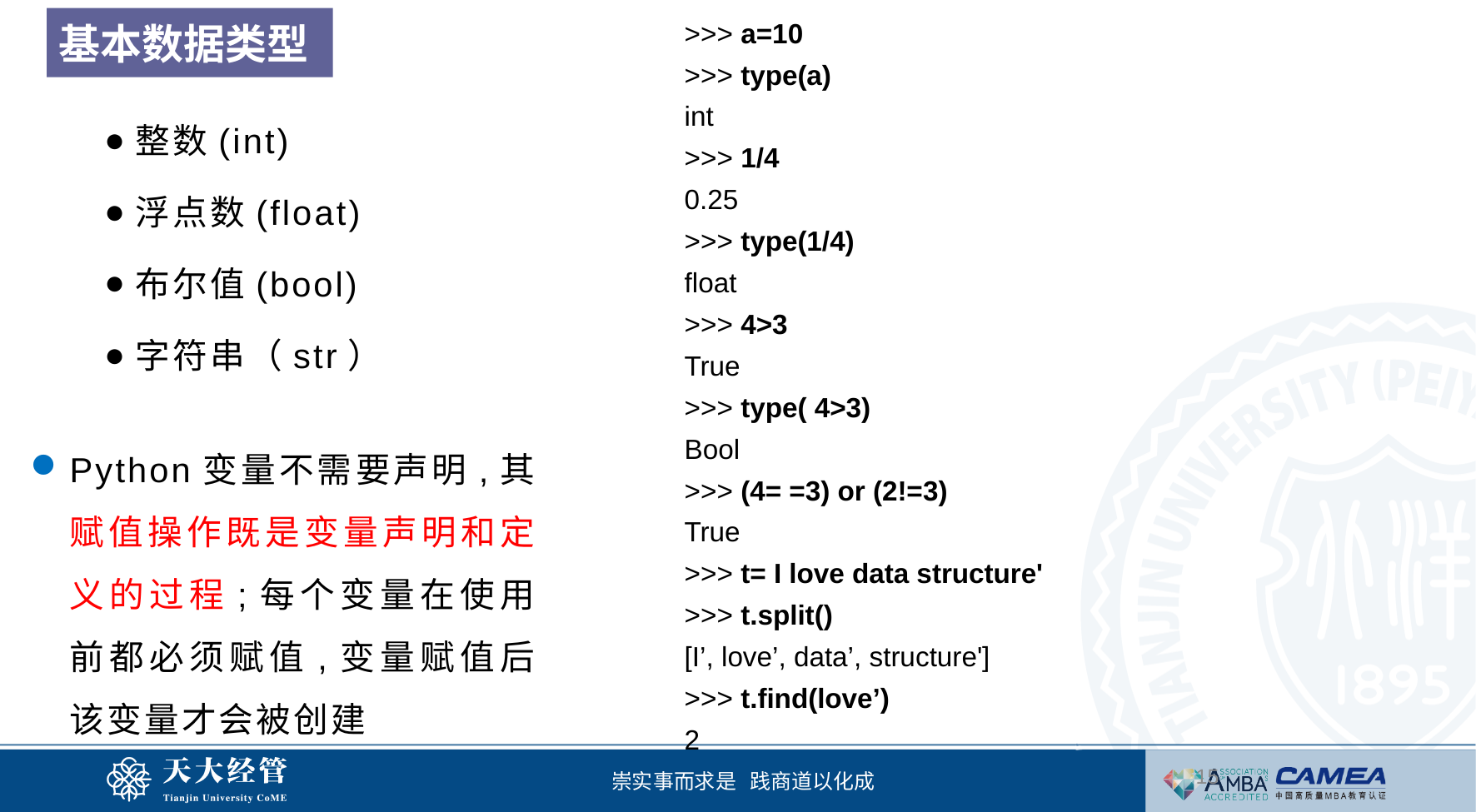

>>> a=10
>>> type(a)
int
>>> 1/4
0.25
>>> type(1/4)
float
>>> 4>3
True
>>> type( 4>3)
Bool
>>> (4= =3) or (2!=3)
True
>>> t= I love data structure'
>>> t.split()
[I’, love’, data’, structure']
>>> t.find(love’)
2

基本数据类型
整数(int)
浮点数(float)
布尔值(bool)
字符串（str）
Python变量不需要声明,其赋值操作既是变量声明和定义的过程;每个变量在使用前都必须赋值,变量赋值后该变量才会被创建
15
15